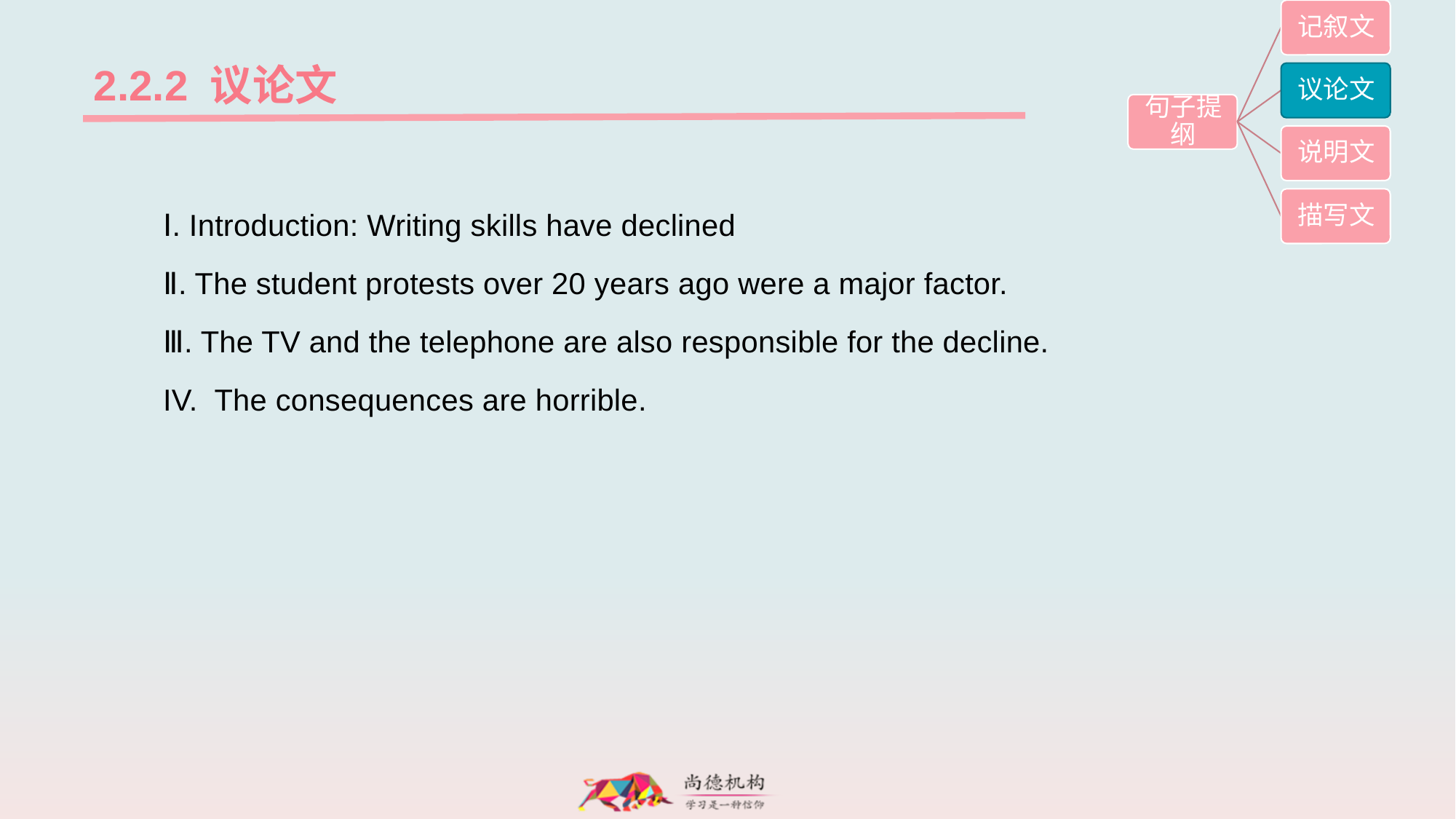

句子提纲

记叙文

议论文

说明文

描写文
2.2.2 议论文
Ⅰ. Introduction: Writing skills have declined
Ⅱ. The student protests over 20 years ago were a major factor.
Ⅲ. The TV and the telephone are also responsible for the decline.
IV.  The consequences are horrible.